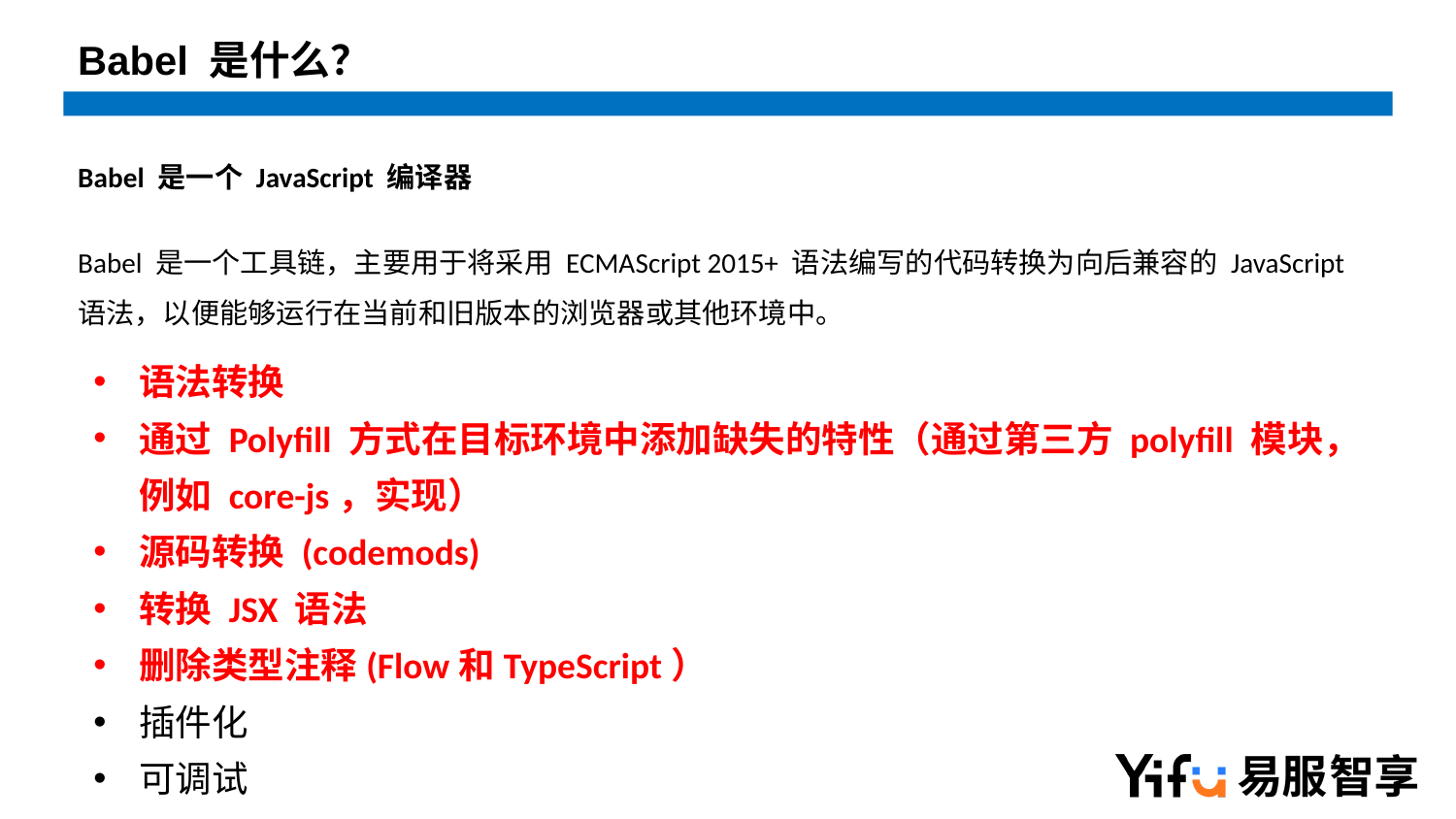

Babel 是什么？

Babel 是一个 JavaScript 编译器

Babel 是一个工具链，主要用于将采用 ECMAScript 2015+ 语法编写的代码转换为向后兼容的 JavaScript 语法，以便能够运行在当前和旧版本的浏览器或其他环境中。
语法转换
通过 Polyfill 方式在目标环境中添加缺失的特性（通过第三方 polyfill 模块，例如 core-js，实现）
源码转换 (codemods)
转换 JSX 语法
删除类型注释(Flow和TypeScript）
插件化
可调试